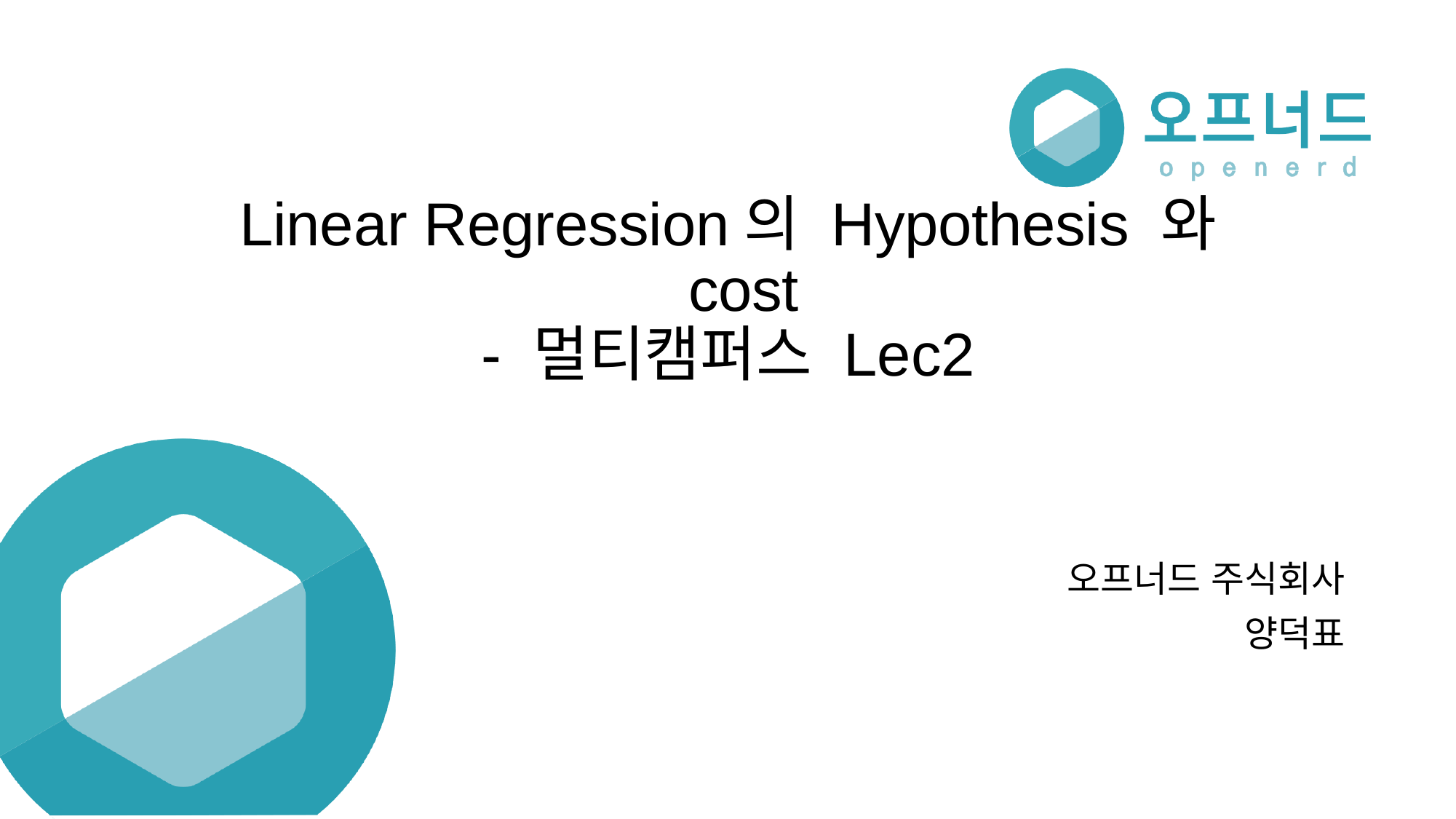

# Linear Regression의 Hypothesis 와  cost
- 멀티캠퍼스 Lec2
오프너드 주식회사
양덕표